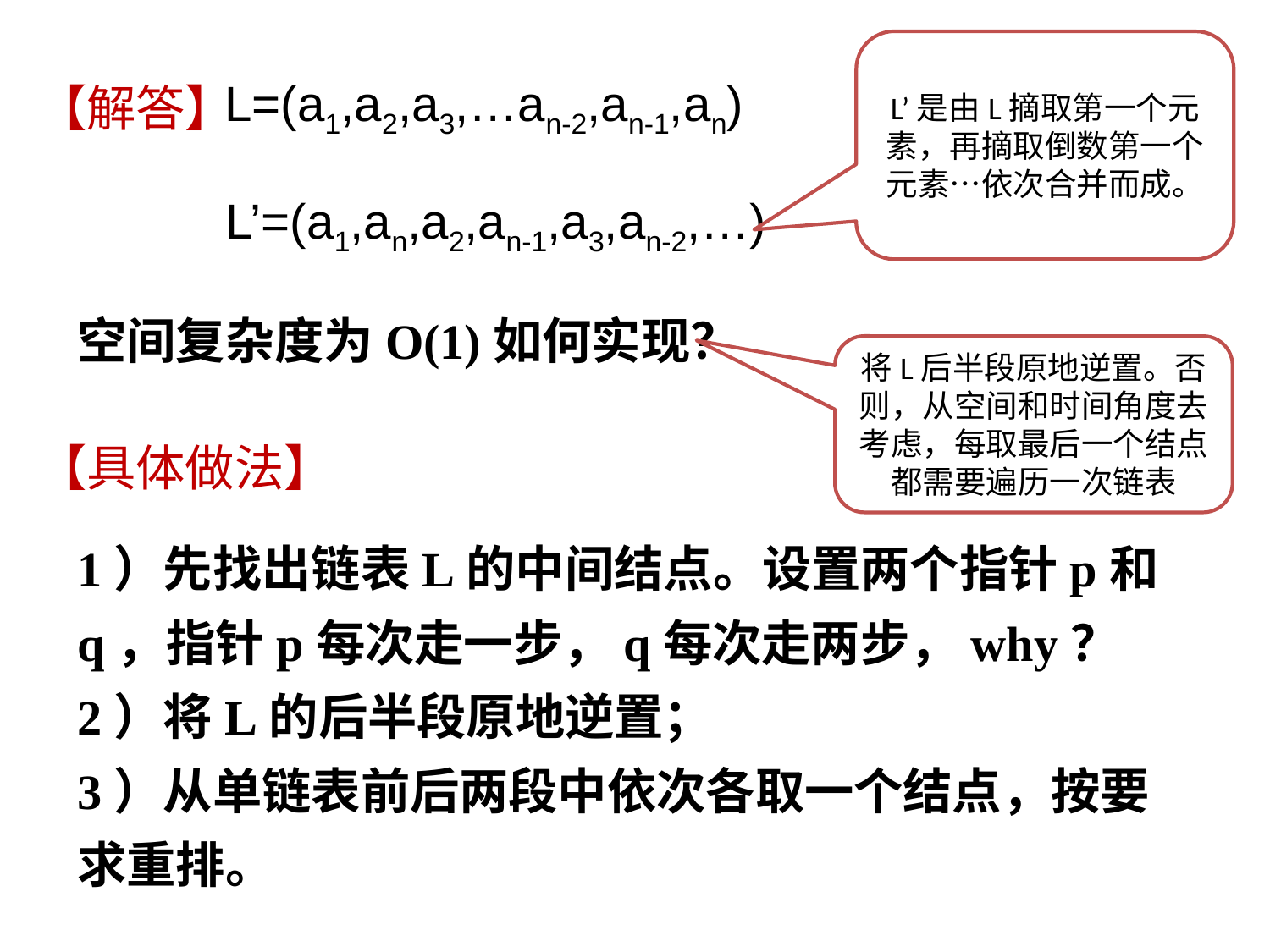

L’是由L摘取第一个元素，再摘取倒数第一个元素…依次合并而成。
【解答】
L=(a1,a2,a3,…an-2,an-1,an)
L’=(a1,an,a2,an-1,a3,an-2,…)
空间复杂度为O(1)如何实现？
将L后半段原地逆置。否则，从空间和时间角度去考虑，每取最后一个结点都需要遍历一次链表
【具体做法】
1）先找出链表L的中间结点。设置两个指针p和q，指针p每次走一步，q每次走两步，why？
2）将L的后半段原地逆置；
3）从单链表前后两段中依次各取一个结点，按要求重排。